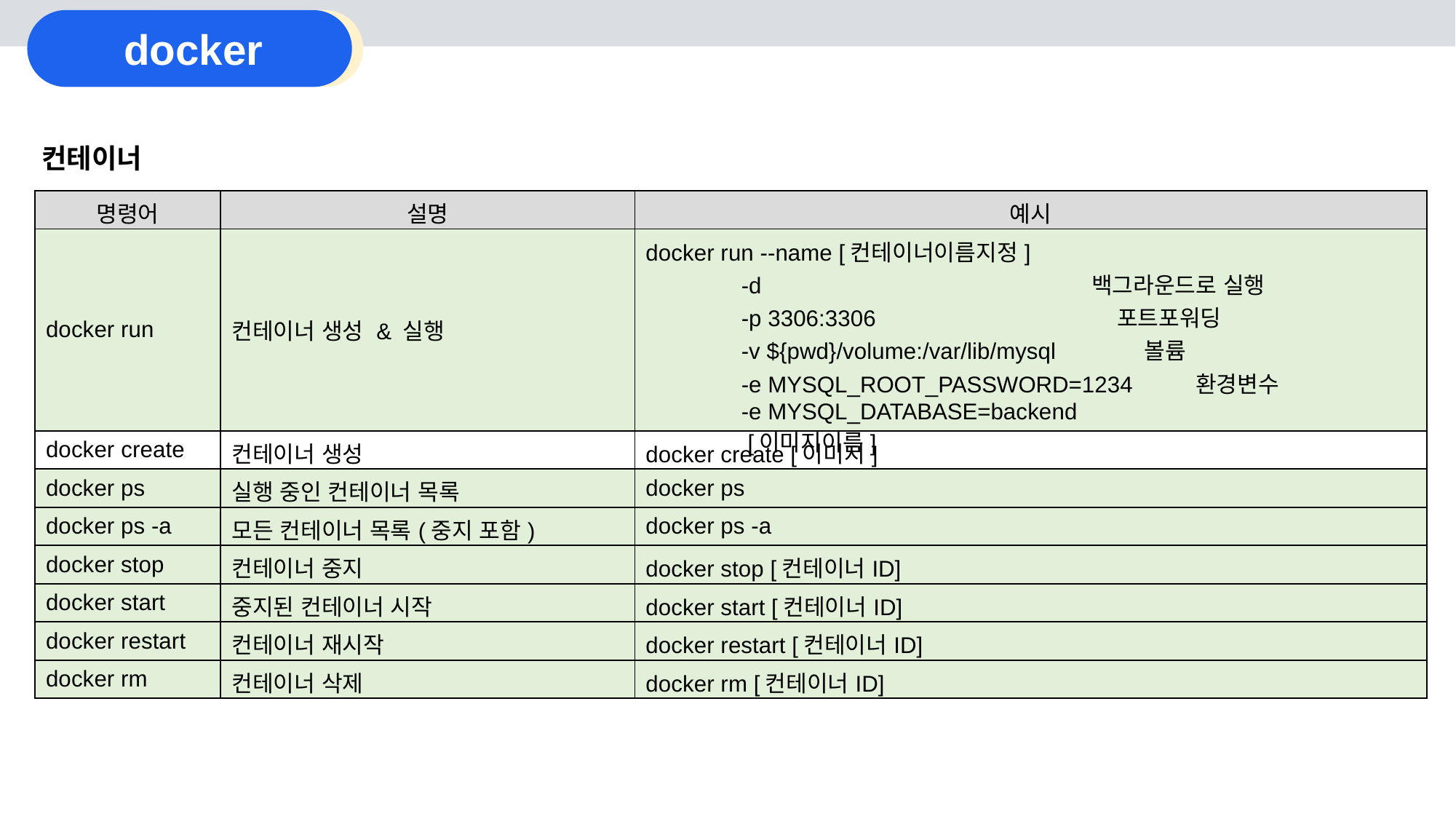

docker
컨테이너
| 명령어 | 설명 | 예시 |
| --- | --- | --- |
| docker run | 컨테이너 생성 & 실행 | docker run --name [컨테이너이름지정] -d 백그라운드로 실행 -p 3306:3306 포트포워딩 -v ${pwd}/volume:/var/lib/mysql 볼륨 -e MYSQL\_ROOT\_PASSWORD=1234 환경변수 -e MYSQL\_DATABASE=backend [이미지이름] |
| docker create | 컨테이너 생성 | docker create [이미지] |
| docker ps | 실행 중인 컨테이너 목록 | docker ps |
| docker ps -a | 모든 컨테이너 목록(중지 포함) | docker ps -a |
| docker stop | 컨테이너 중지 | docker stop [컨테이너ID] |
| docker start | 중지된 컨테이너 시작 | docker start [컨테이너ID] |
| docker restart | 컨테이너 재시작 | docker restart [컨테이너ID] |
| docker rm | 컨테이너 삭제 | docker rm [컨테이너ID] |